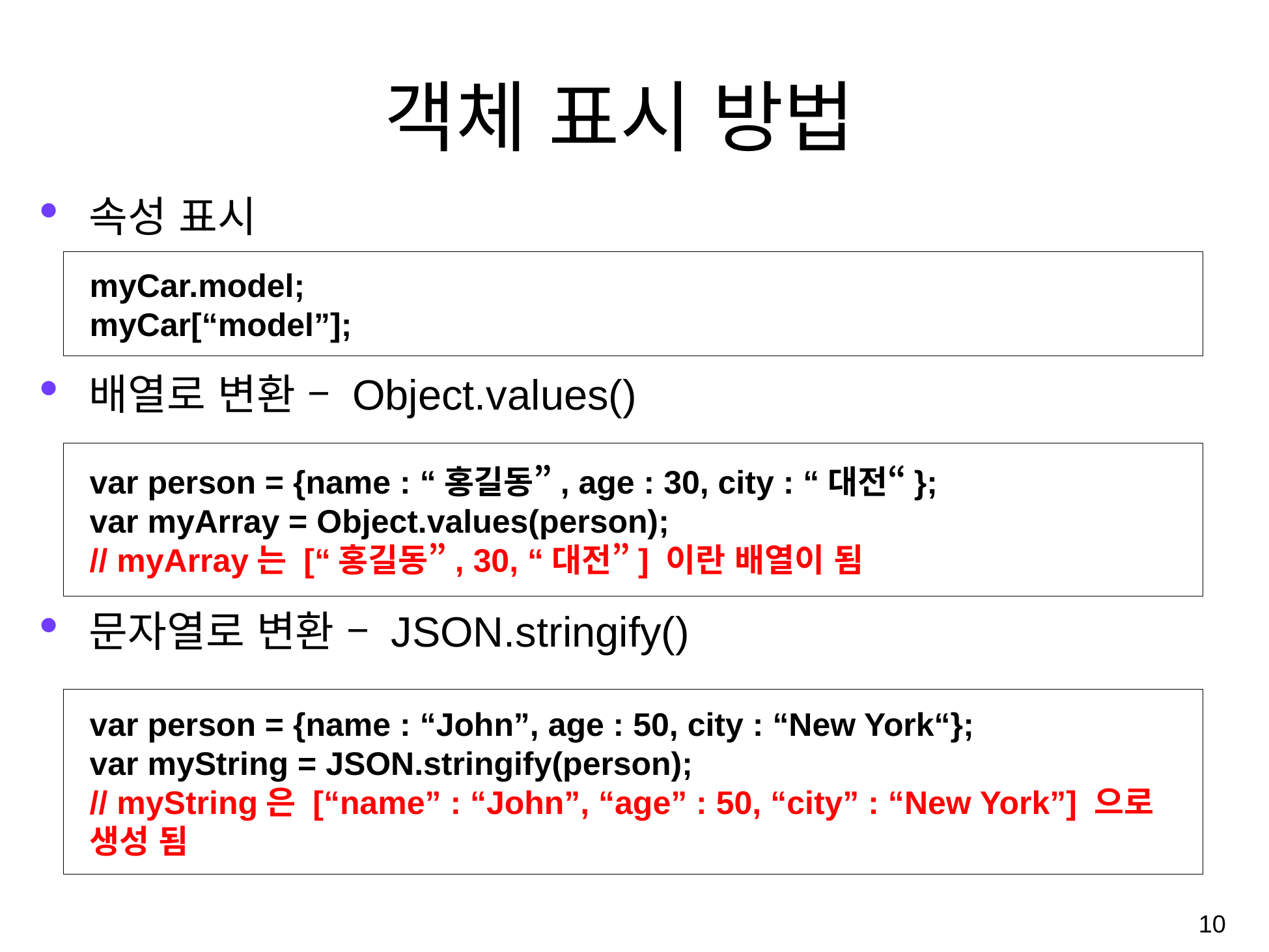

# 객체 표시 방법
속성 표시

배열로 변환 – Object.values()

문자열로 변환 – JSON.stringify()

myCar.model;
myCar[“model”];
var person = {name : “홍길동”, age : 30, city : “대전“};
var myArray = Object.values(person);
// myArray는 [“홍길동”, 30, “대전”] 이란 배열이 됨
var person = {name : “John”, age : 50, city : “New York“};
var myString = JSON.stringify(person);
// myString은 [“name” : “John”, “age” : 50, “city” : “New York”] 으로 생성 됨
10